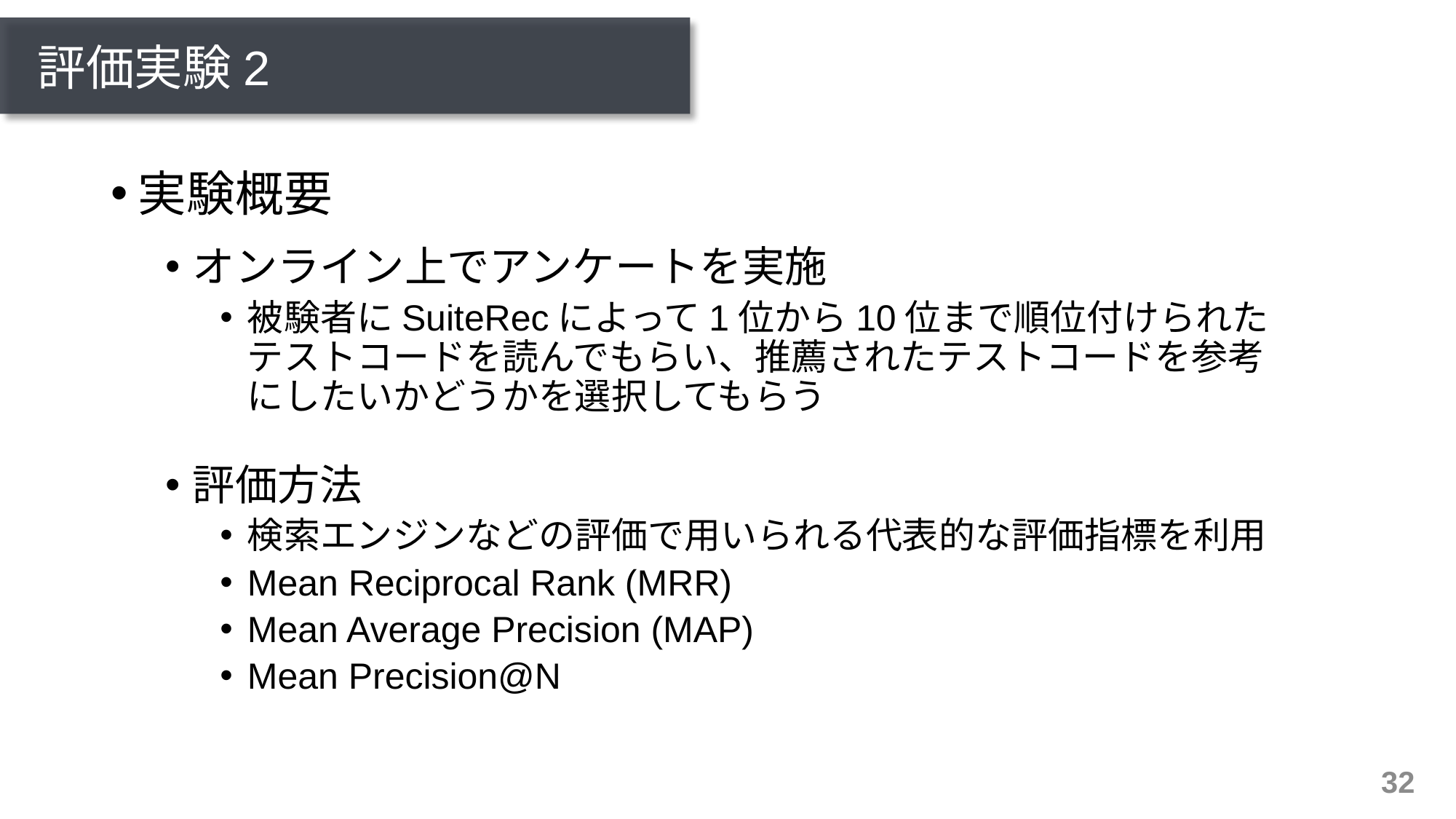

# 評価実験2
実験概要

オンライン上でアンケートを実施
被験者にSuiteRecによって1位から10位まで順位付けられたテストコードを読んでもらい、推薦されたテストコードを参考にしたいかどうかを選択してもらう
評価方法
検索エンジンなどの評価で用いられる代表的な評価指標を利用
Mean Reciprocal Rank (MRR)
Mean Average Precision (MAP)
Mean Precision@N